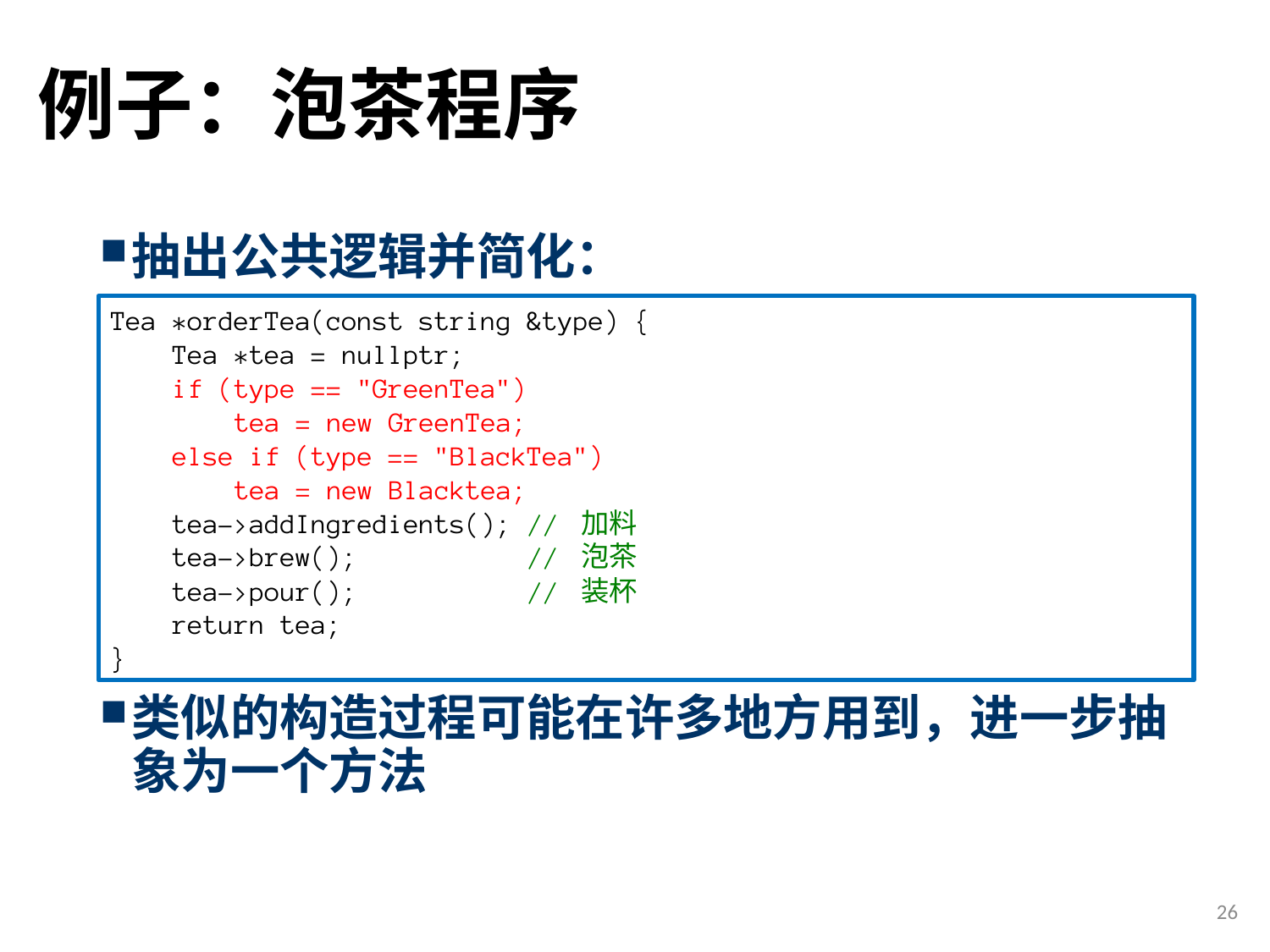

# 例子：泡茶程序
抽出公共逻辑并简化：

类似的构造过程可能在许多地方用到，进一步抽象为一个方法
Tea *orderTea(const string &type) {
    Tea *tea = nullptr;
    if (type == "GreenTea")
        tea = new GreenTea;
    else if (type == "BlackTea")
        tea = new Blacktea;
    tea->addIngredients(); // 加料
    tea->brew();           // 泡茶
    tea->pour();           // 装杯
    return tea;
}
26